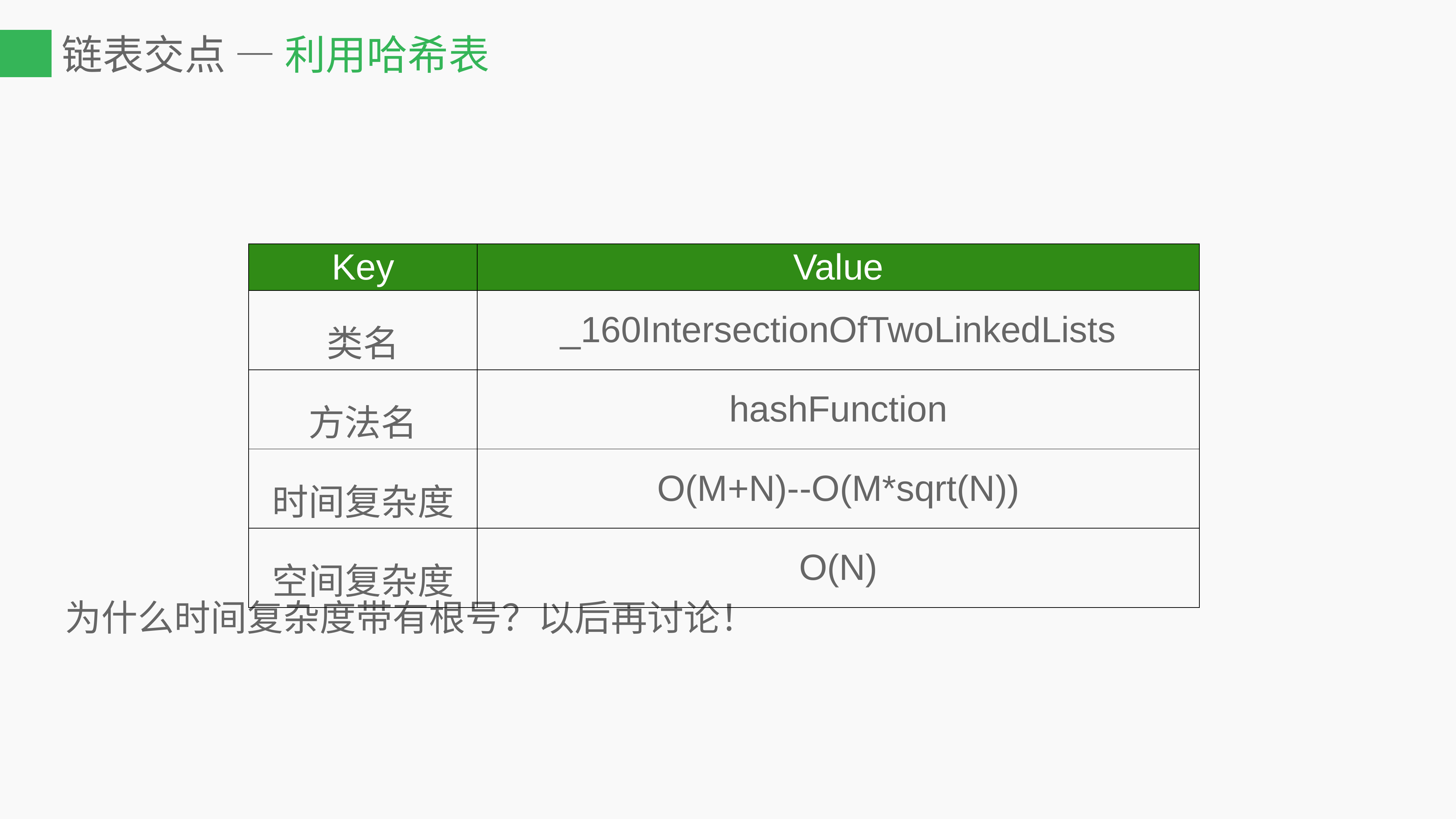

# 链表交点 — 利用哈希表

为什么时间复杂度带有根号？以后再讨论！
| Key | Value |
| --- | --- |
| 类名 | \_160IntersectionOfTwoLinkedLists |
| 方法名 | hashFunction |
| 时间复杂度 | O(M+N)--O(M\*sqrt(N)) |
| 空间复杂度 | O(N) |